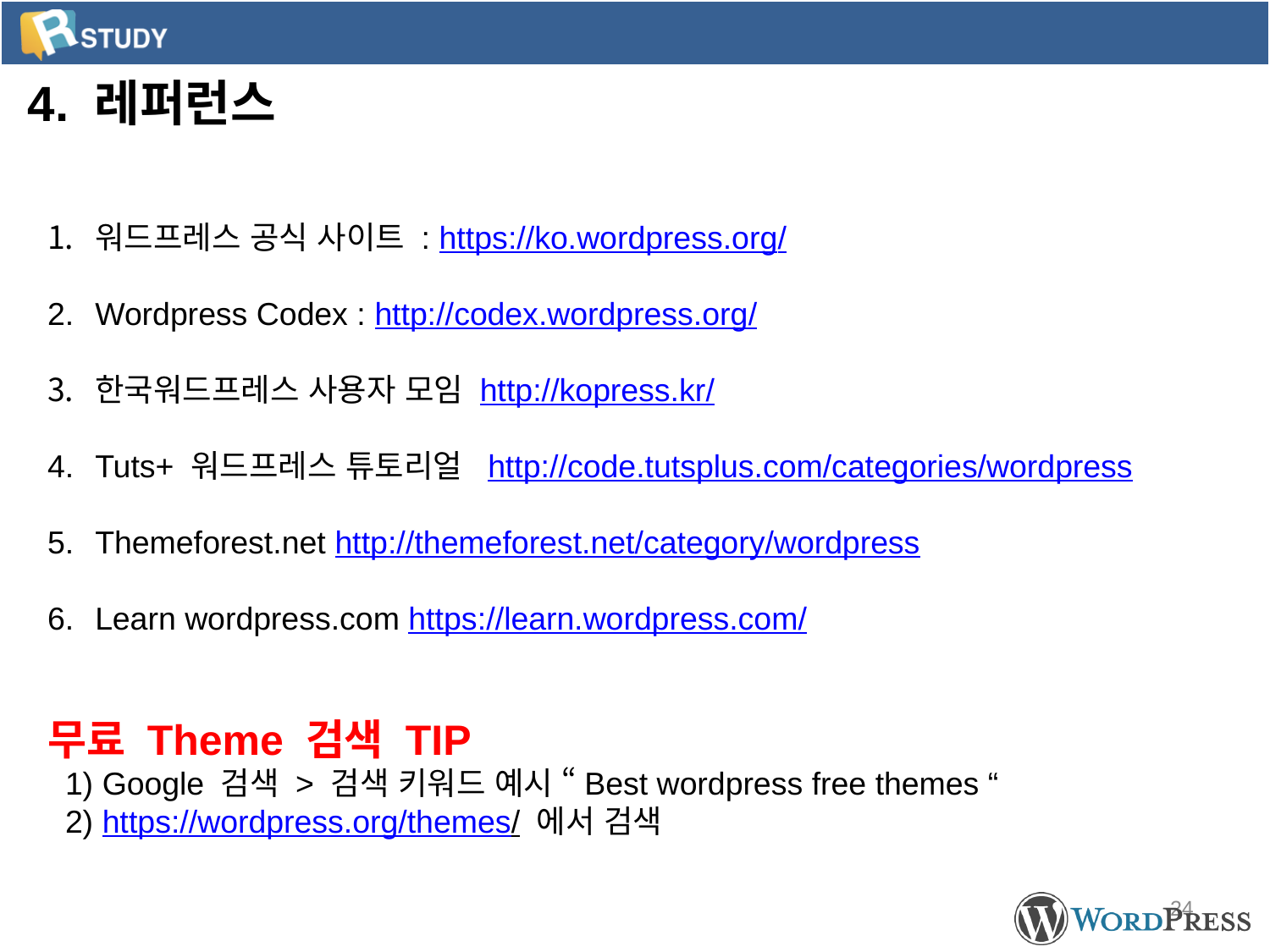

4. 레퍼런스

워드프레스 공식 사이트 : https://ko.wordpress.org/

Wordpress Codex : http://codex.wordpress.org/

한국워드프레스 사용자 모임 http://kopress.kr/

Tuts+ 워드프레스 튜토리얼  http://code.tutsplus.com/categories/wordpress

Themeforest.net http://themeforest.net/category/wordpress

Learn wordpress.com https://learn.wordpress.com/

무료 Theme 검색 TIP
  1) Google 검색 > 검색 키워드 예시 “Best wordpress free themes “
  2) https://wordpress.org/themes/ 에서 검색
24